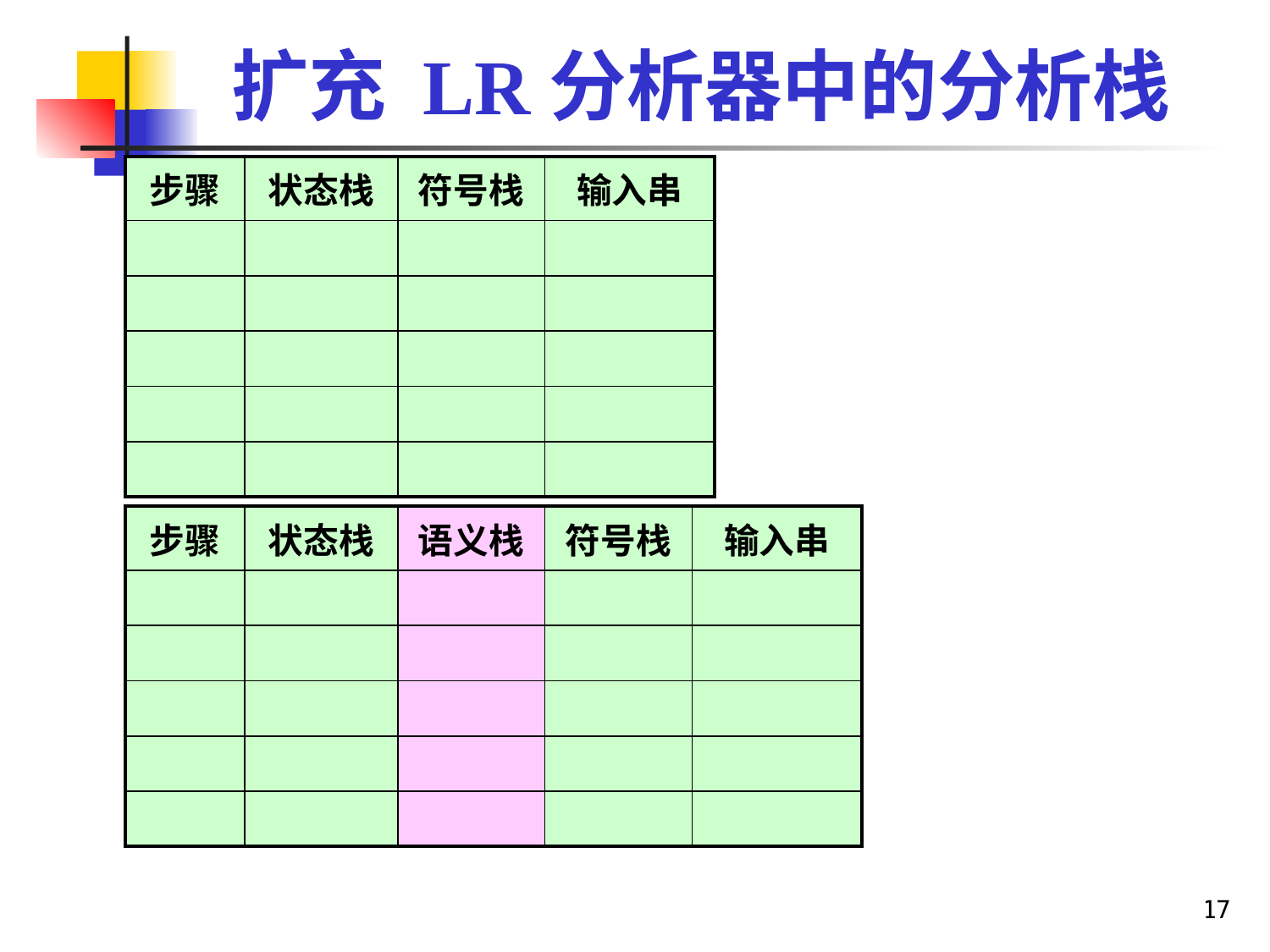

# 扩充 LR分析器中的分析栈
| 步骤 | 状态栈 | 符号栈 | 输入串 |
| --- | --- | --- | --- |
|  |  |  |  |
|  |  |  |  |
|  |  |  |  |
|  |  |  |  |
|  |  |  |  |
| 步骤 | 状态栈 | 语义栈 | 符号栈 | 输入串 |
| --- | --- | --- | --- | --- |
|  |  |  |  |  |
|  |  |  |  |  |
|  |  |  |  |  |
|  |  |  |  |  |
|  |  |  |  |  |
17